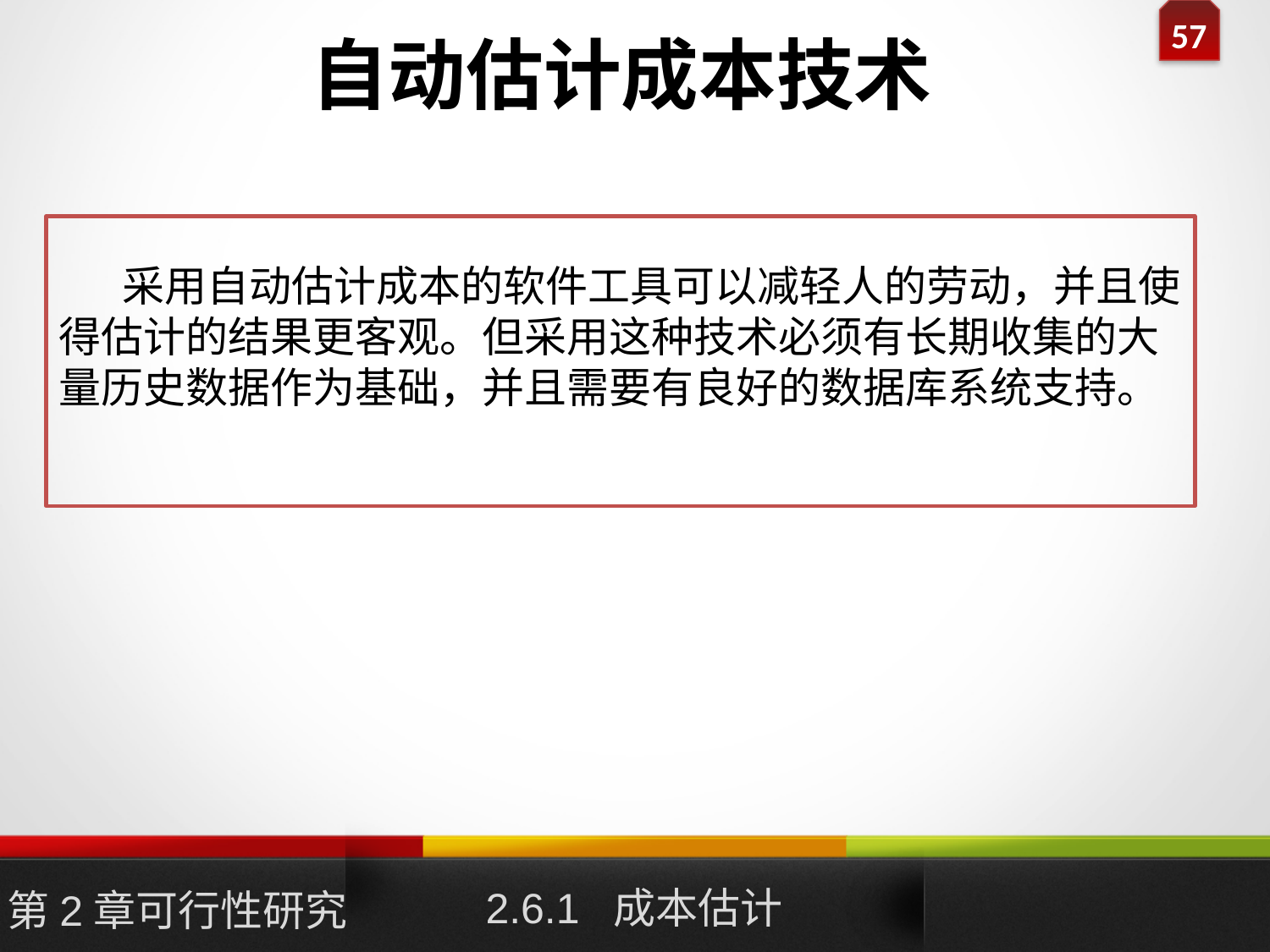

# 自动估计成本技术
采用自动估计成本的软件工具可以减轻人的劳动，并且使得估计的结果更客观。但采用这种技术必须有长期收集的大量历史数据作为基础，并且需要有良好的数据库系统支持。

2.6.1  成本估计
第2章可行性研究